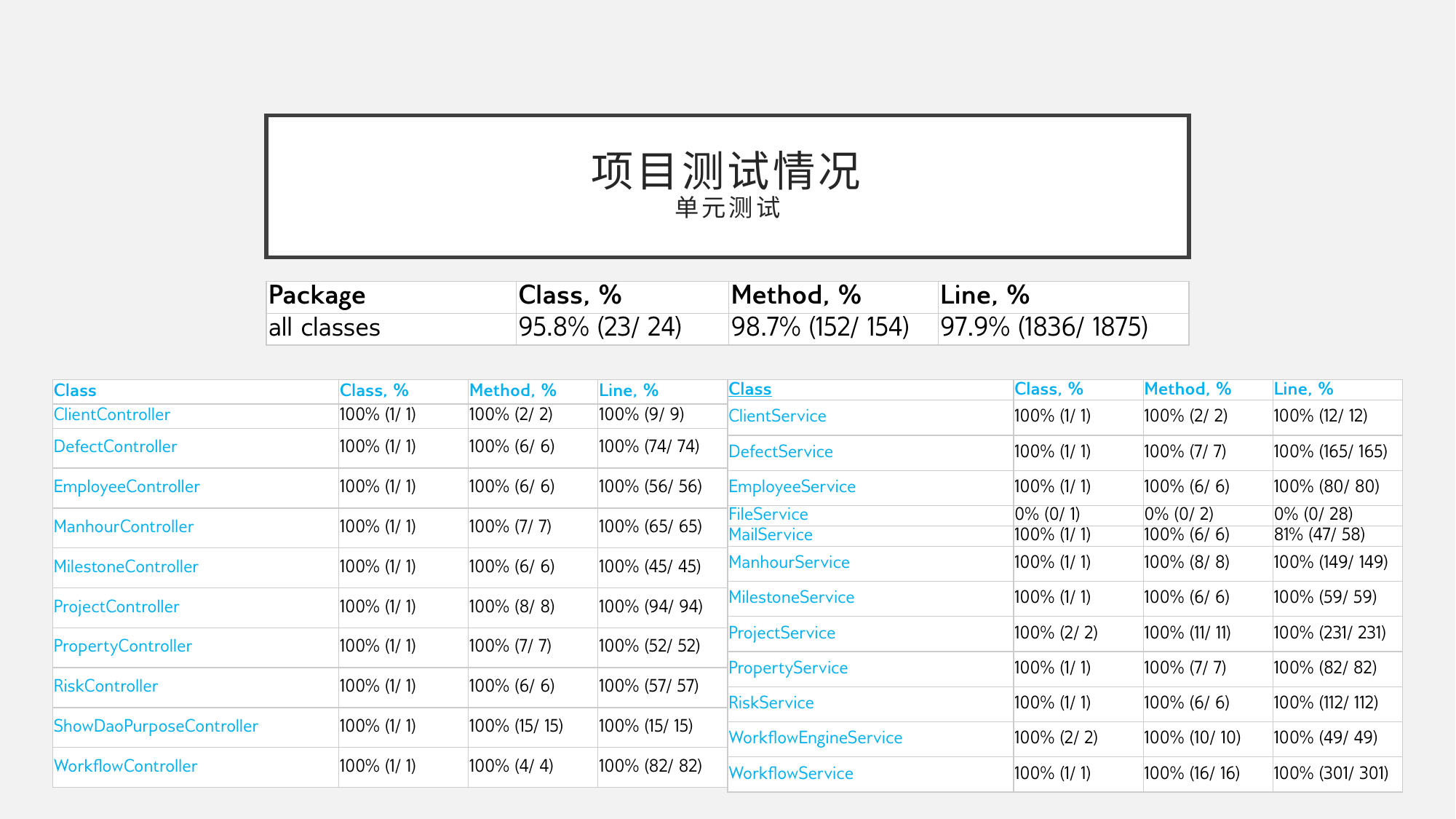

# 项目测试情况 单元测试
| Package | Class, % | Method, % | Line, % |
| --- | --- | --- | --- |
| all classes | 95.8% (23/ 24) | 98.7% (152/ 154) | 97.9% (1836/ 1875) |
| Class | Class, % | Method, % | Line, % |
| --- | --- | --- | --- |
| ClientService | 100% (1/ 1) | 100% (2/ 2) | 100% (12/ 12) |
| DefectService | 100% (1/ 1) | 100% (7/ 7) | 100% (165/ 165) |
| EmployeeService | 100% (1/ 1) | 100% (6/ 6) | 100% (80/ 80) |
| FileService | 0% (0/ 1) | 0% (0/ 2) | 0% (0/ 28) |
| MailService | 100% (1/ 1) | 100% (6/ 6) | 81% (47/ 58) |
| ManhourService | 100% (1/ 1) | 100% (8/ 8) | 100% (149/ 149) |
| MilestoneService | 100% (1/ 1) | 100% (6/ 6) | 100% (59/ 59) |
| ProjectService | 100% (2/ 2) | 100% (11/ 11) | 100% (231/ 231) |
| PropertyService | 100% (1/ 1) | 100% (7/ 7) | 100% (82/ 82) |
| RiskService | 100% (1/ 1) | 100% (6/ 6) | 100% (112/ 112) |
| WorkflowEngineService | 100% (2/ 2) | 100% (10/ 10) | 100% (49/ 49) |
| WorkflowService | 100% (1/ 1) | 100% (16/ 16) | 100% (301/ 301) |
| Class | Class, % | Method, % | Line, % |
| --- | --- | --- | --- |
| ClientController | 100% (1/ 1) | 100% (2/ 2) | 100% (9/ 9) |
| DefectController | 100% (1/ 1) | 100% (6/ 6) | 100% (74/ 74) |
| EmployeeController | 100% (1/ 1) | 100% (6/ 6) | 100% (56/ 56) |
| ManhourController | 100% (1/ 1) | 100% (7/ 7) | 100% (65/ 65) |
| MilestoneController | 100% (1/ 1) | 100% (6/ 6) | 100% (45/ 45) |
| ProjectController | 100% (1/ 1) | 100% (8/ 8) | 100% (94/ 94) |
| PropertyController | 100% (1/ 1) | 100% (7/ 7) | 100% (52/ 52) |
| RiskController | 100% (1/ 1) | 100% (6/ 6) | 100% (57/ 57) |
| ShowDaoPurposeController | 100% (1/ 1) | 100% (15/ 15) | 100% (15/ 15) |
| WorkflowController | 100% (1/ 1) | 100% (4/ 4) | 100% (82/ 82) |